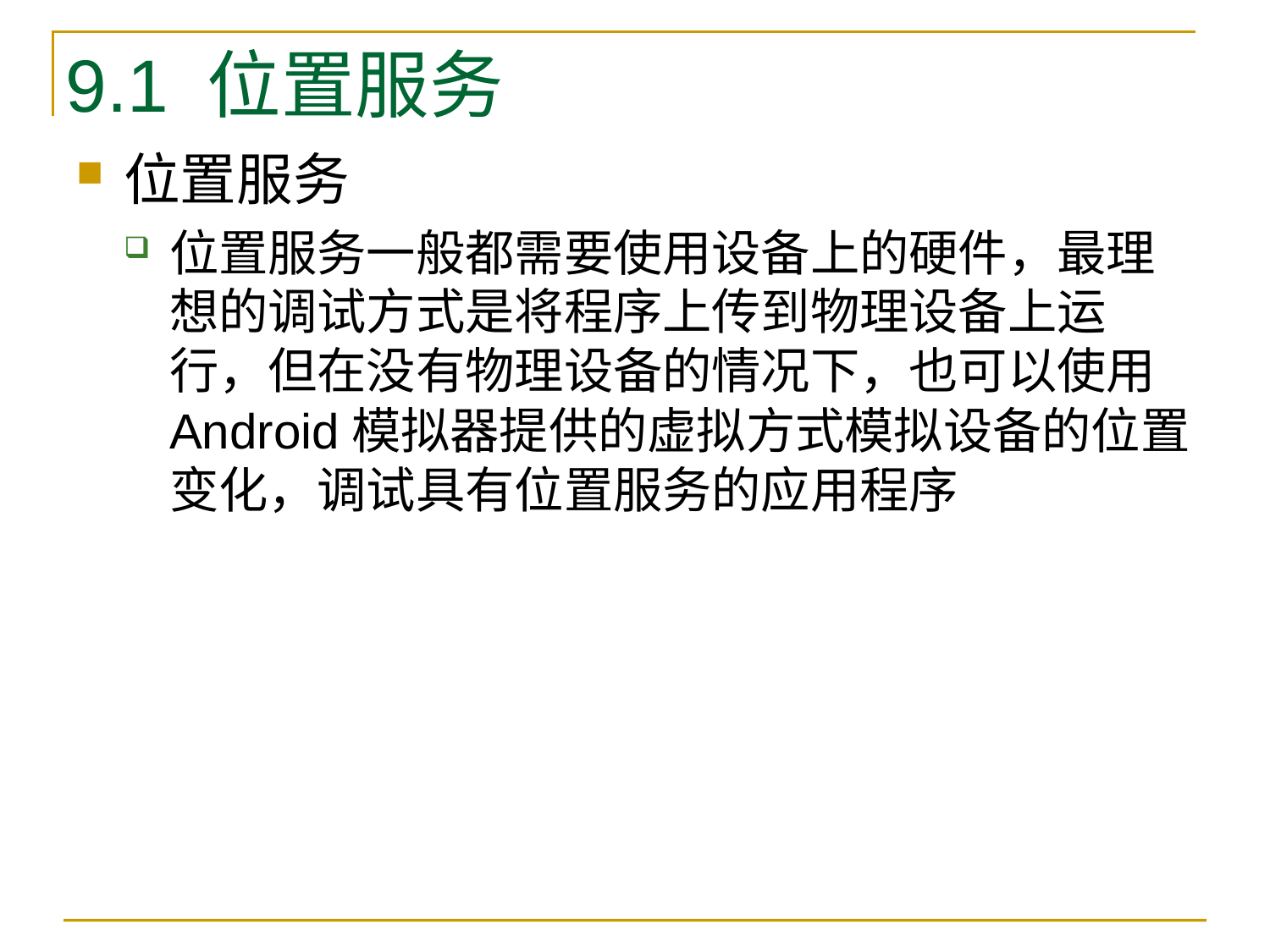

# 9.1 位置服务
位置服务
位置服务一般都需要使用设备上的硬件，最理想的调试方式是将程序上传到物理设备上运行，但在没有物理设备的情况下，也可以使用Android模拟器提供的虚拟方式模拟设备的位置变化，调试具有位置服务的应用程序